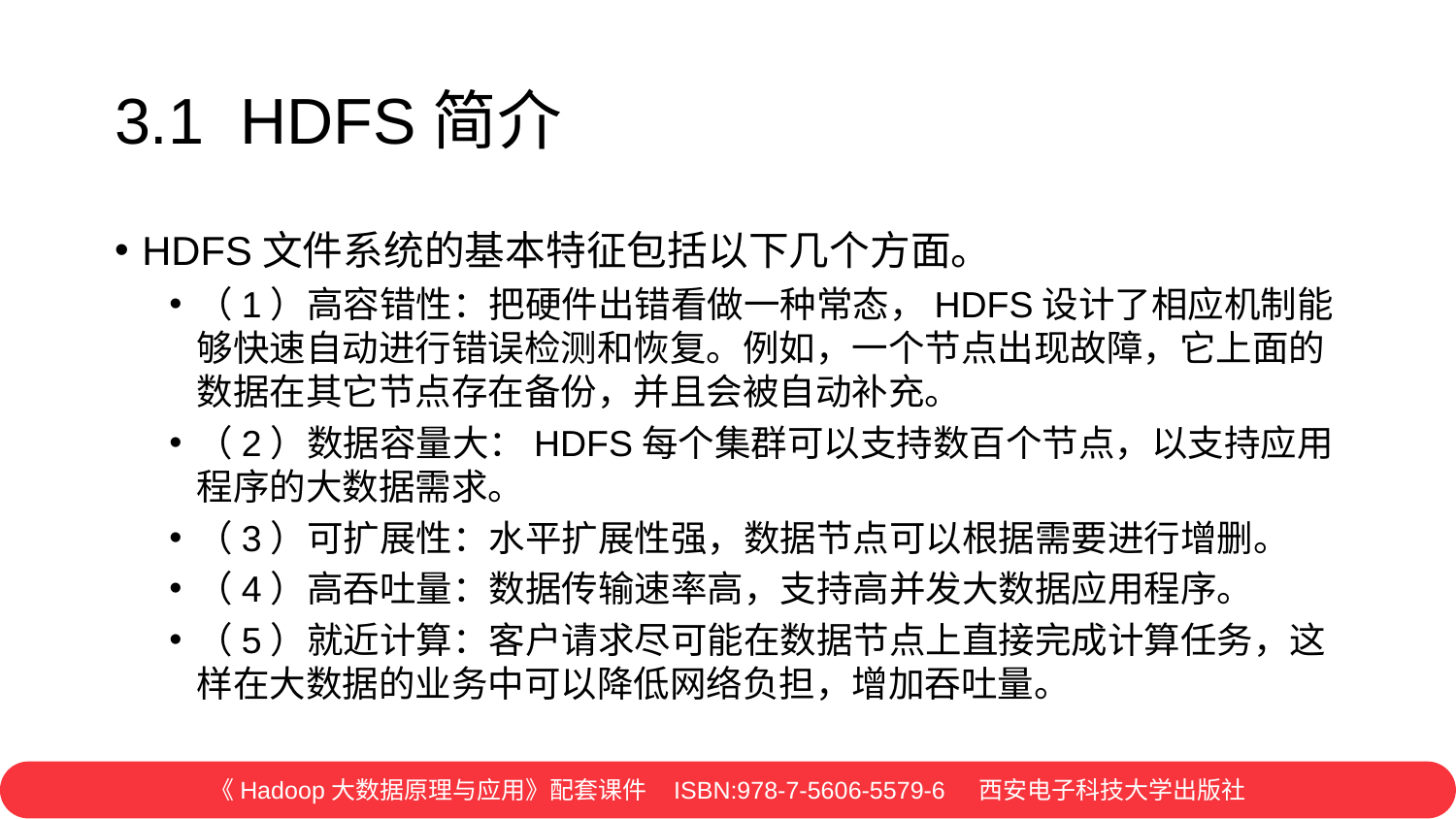

# 3.1  HDFS简介
HDFS文件系统的基本特征包括以下几个方面。
（1）高容错性：把硬件出错看做一种常态，HDFS设计了相应机制能够快速自动进行错误检测和恢复。例如，一个节点出现故障，它上面的数据在其它节点存在备份，并且会被自动补充。
（2）数据容量大：HDFS每个集群可以支持数百个节点，以支持应用程序的大数据需求。
（3）可扩展性：水平扩展性强，数据节点可以根据需要进行增删。
（4）高吞吐量：数据传输速率高，支持高并发大数据应用程序。
（5）就近计算：客户请求尽可能在数据节点上直接完成计算任务，这样在大数据的业务中可以降低网络负担，增加吞吐量。